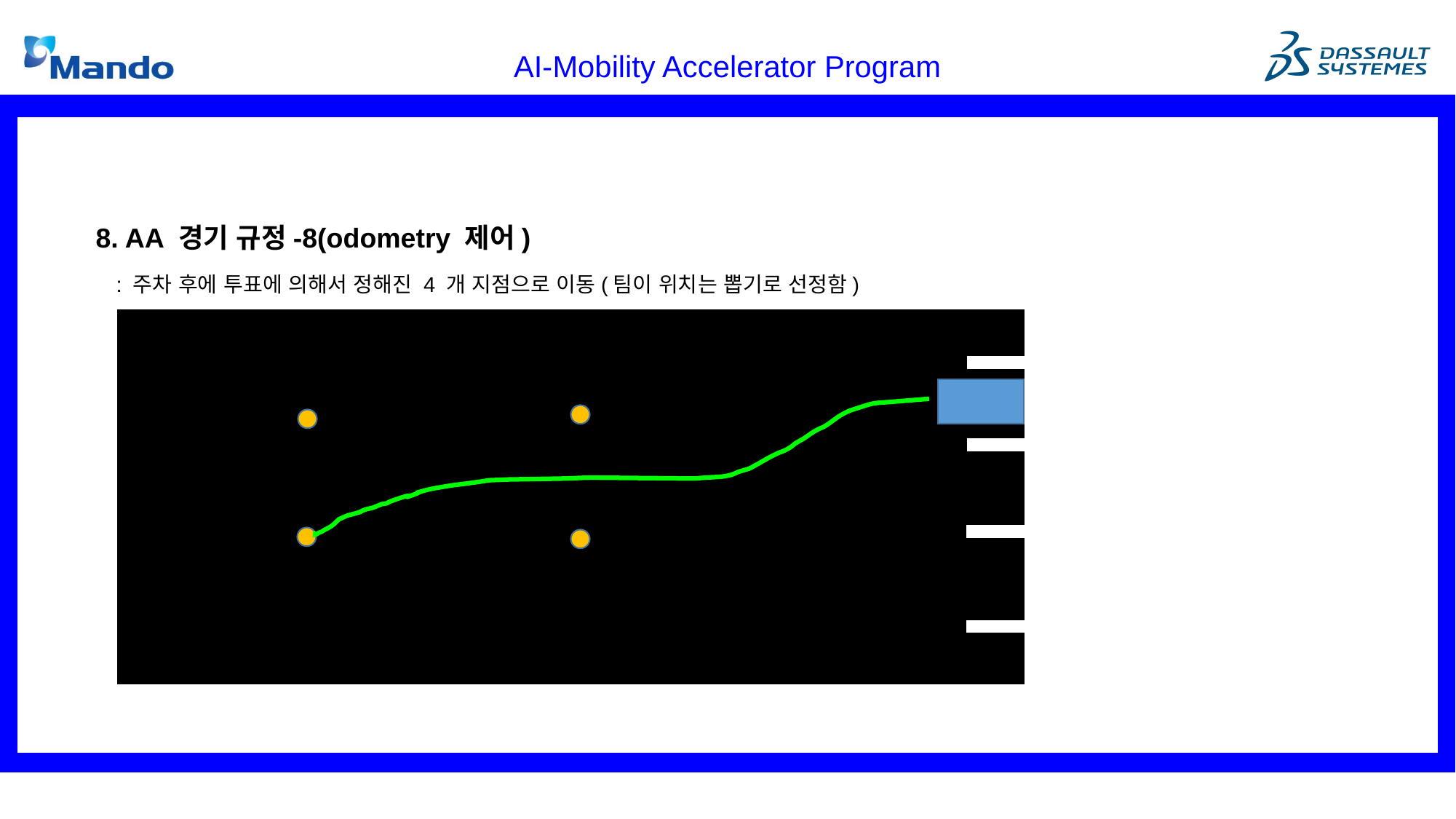

8. AA 경기 규정-8(odometry 제어)
   : 주차 후에 투표에 의해서 정해진 4 개 지점으로 이동(팀이 위치는 뽑기로 선정함)